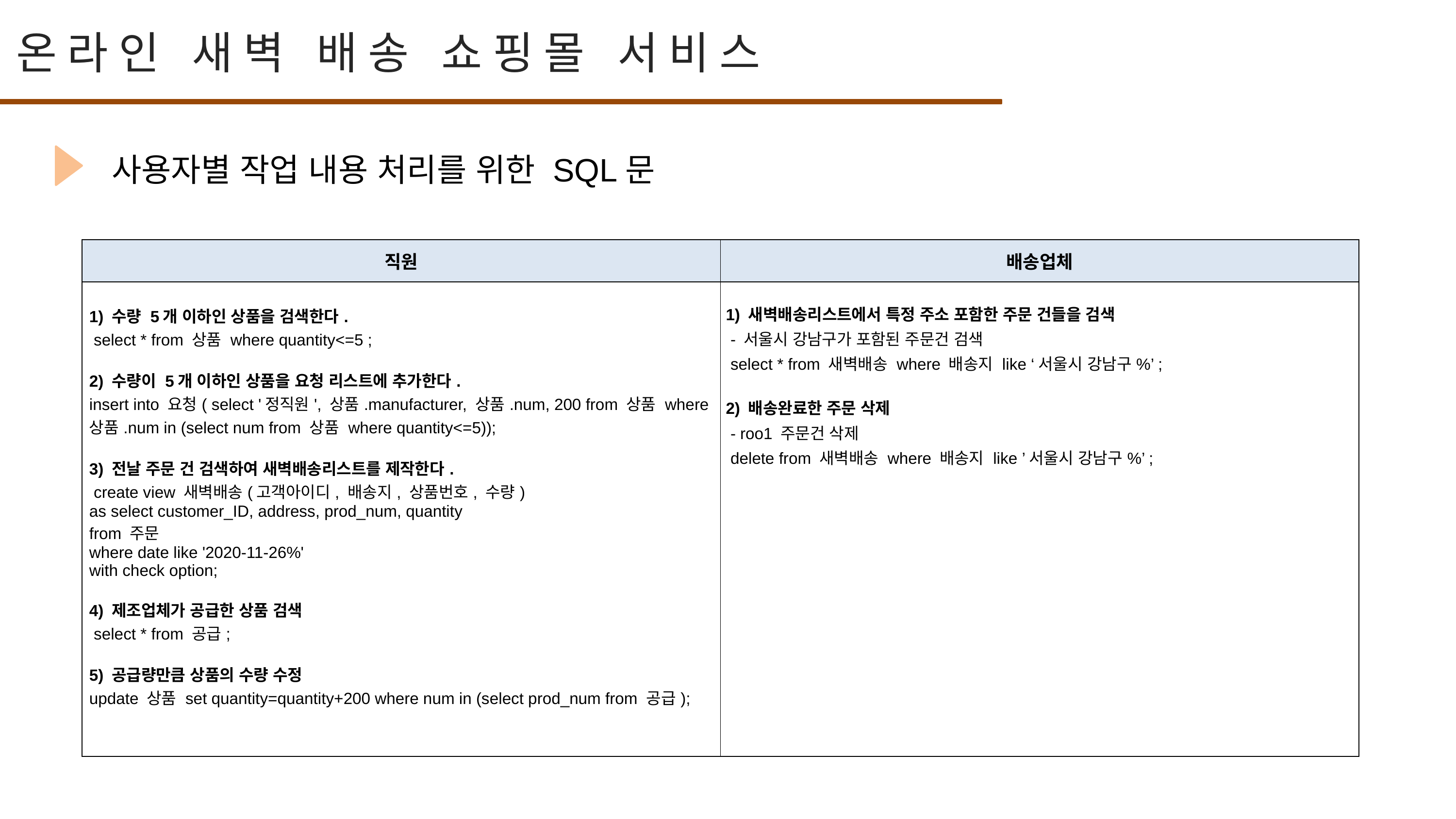

온라인 새벽 배송 쇼핑몰 서비스

사용자별 작업 내용 처리를 위한 SQL문

| 직원 | 배송업체 |
| --- | --- |
| 1) 수량 5개 이하인 상품을 검색한다. select \* from 상품 where quantity<=5 ;   2) 수량이 5개 이하인 상품을 요청 리스트에 추가한다. insert into 요청( select '정직원', 상품.manufacturer, 상품.num, 200 from 상품 where 상품.num in (select num from 상품 where quantity<=5));   3) 전날 주문 건 검색하여 새벽배송리스트를 제작한다. create view 새벽배송(고객아이디, 배송지, 상품번호, 수량) as select customer\_ID, address, prod\_num, quantity from 주문 where date like '2020-11-26%' with check option;   4) 제조업체가 공급한 상품 검색 select \* from 공급;   5) 공급량만큼 상품의 수량 수정 update 상품 set quantity=quantity+200 where num in (select prod\_num from 공급); | 1) 새벽배송리스트에서 특정 주소 포함한 주문 건들을 검색 - 서울시 강남구가 포함된 주문건 검색 select \* from 새벽배송 where 배송지 like ‘서울시 강남구%’ ;   2) 배송완료한 주문 삭제 - roo1 주문건 삭제 delete from 새벽배송 where 배송지 like ’서울시 강남구%’ ; |